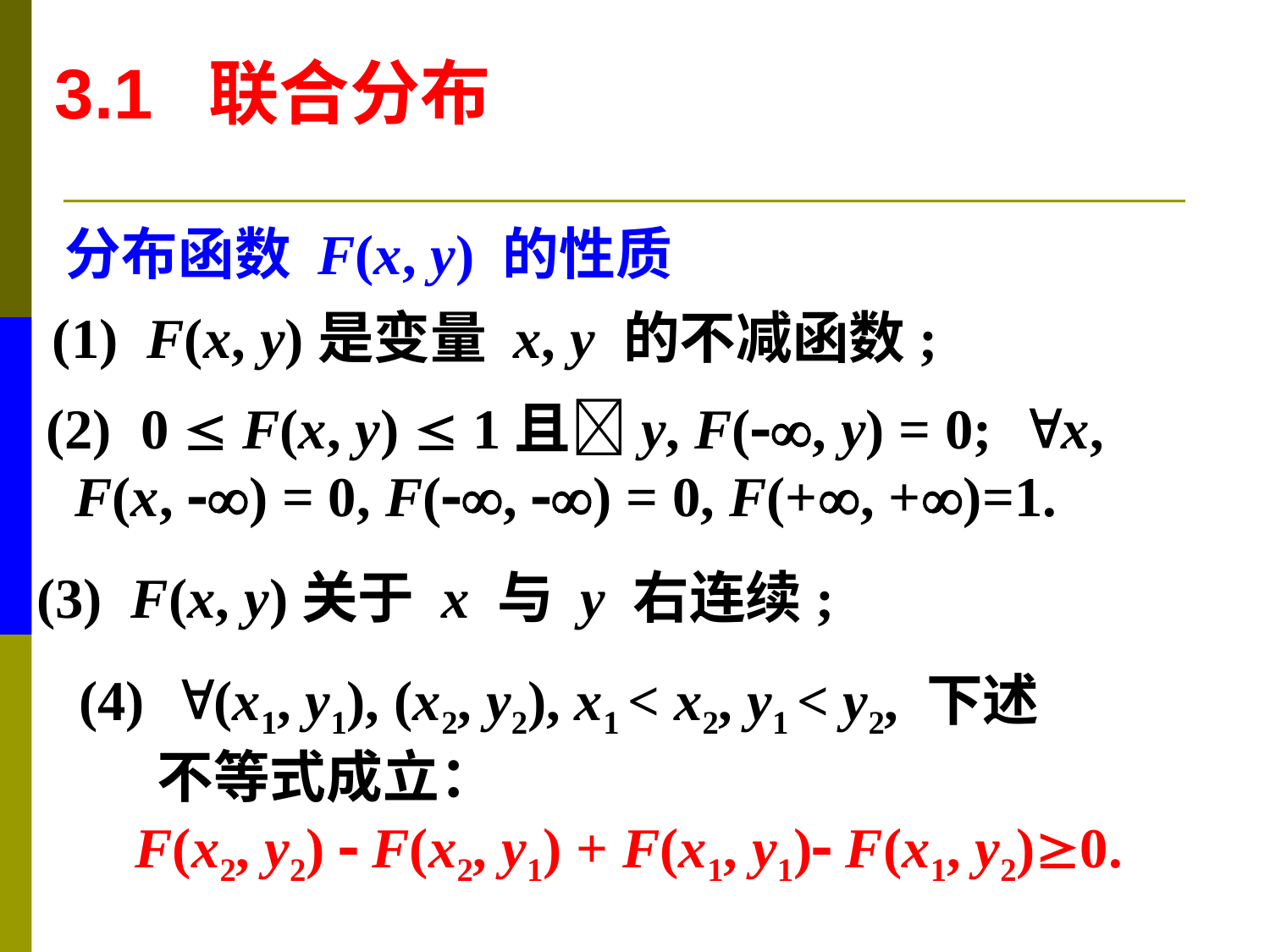

3.1  联合分布
分布函数 F(x, y) 的性质
(1)  F(x, y)是变量 x, y 的不减函数;
  0 ≤ F(x, y) ≤ 1且∀y, F(−∞, y) = 0;  ∀x,
  F(x, −∞) = 0, F(−∞, −∞) = 0, F(+∞, +∞)=1.
(3)  F(x, y)关于 x 与 y 右连续;
  ∀(x1, y1), (x2, y2), x1 < x2, y1 < y2, 下述
     不等式成立：
F(x2, y2) − F(x2, y1) + F(x1, y1)− F(x1, y2)≥0.